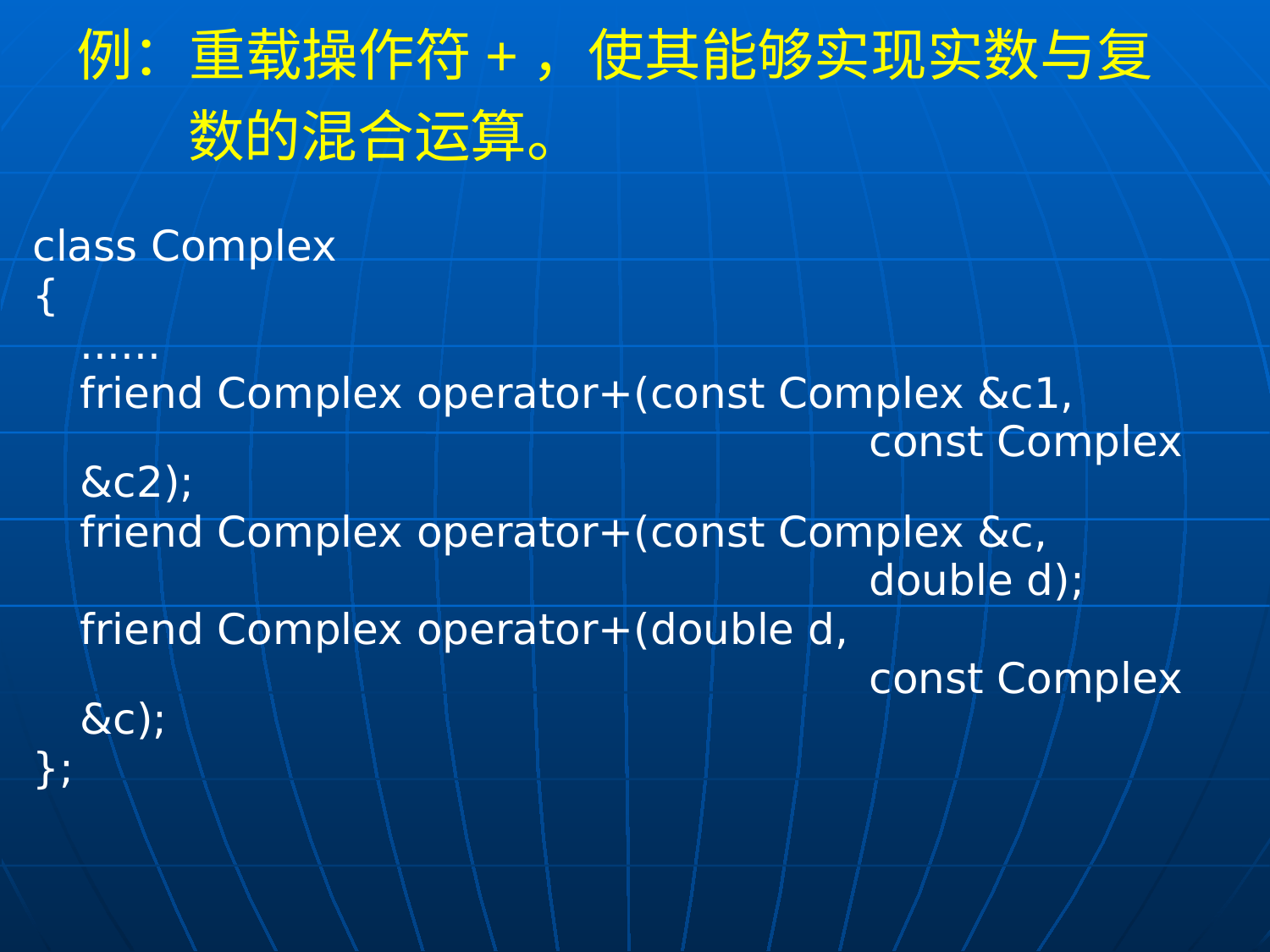

# 例：重载操作符+，使其能够实现实数与复数的混合运算。
class Complex
{
	......
	friend Complex operator+(const Complex &c1,
							  const Complex &c2);
	friend Complex operator+(const Complex &c,
 							  double d);
	friend Complex operator+(double d,
							  const Complex &c);
};